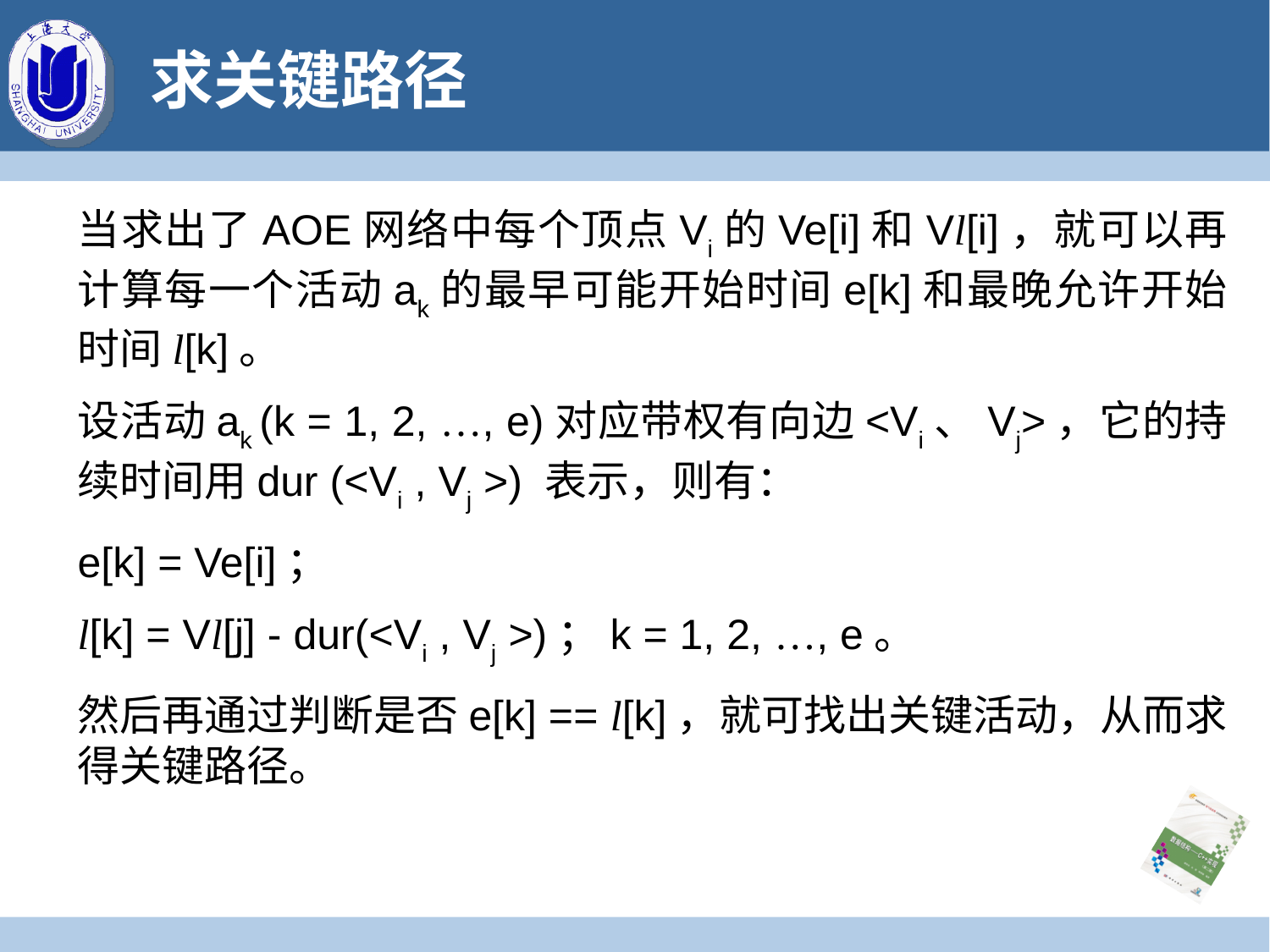

# 求关键路径
当求出了AOE网络中每个顶点Vi的Ve[i]和Vl[i]，就可以再计算每一个活动ak的最早可能开始时间e[k]和最晚允许开始时间l[k]。
设活动ak (k = 1, 2, …, e)对应带权有向边<Vi、Vj>，它的持续时间用dur (<Vi , Vj >) 表示，则有：
e[k] = Ve[i]；
l[k] = Vl[j] - dur(<Vi , Vj >)；k = 1, 2, …, e。
然后再通过判断是否e[k] == l[k]，就可找出关键活动，从而求得关键路径。